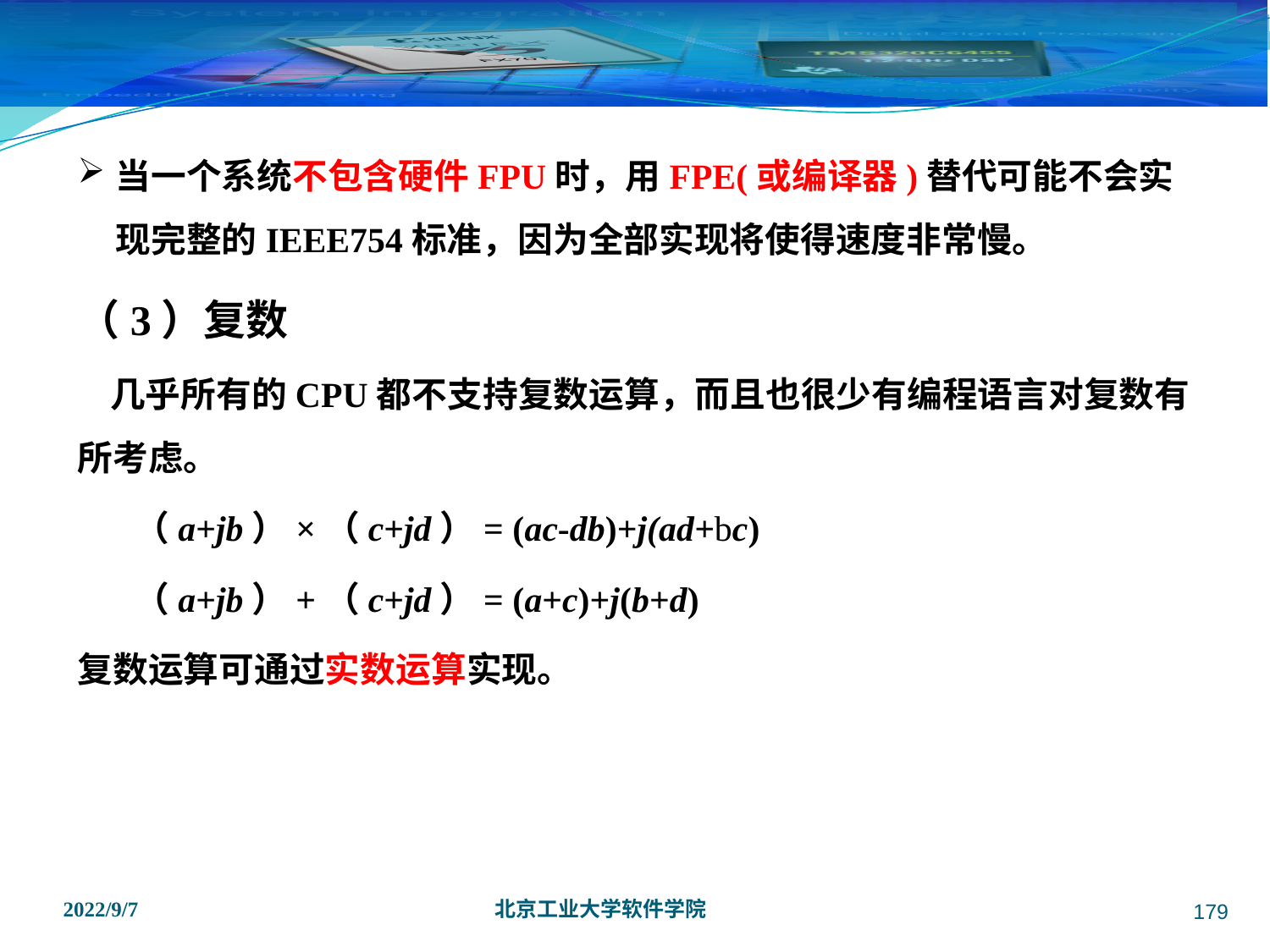

当一个系统不包含硬件FPU时，用FPE(或编译器)替代可能不会实现完整的IEEE754标准，因为全部实现将使得速度非常慢。
（3）复数
   几乎所有的CPU都不支持复数运算，而且也很少有编程语言对复数有所考虑。
      （a+jb）×（c+jd）= (ac-db)+j(ad+bc)
      （a+jb）+（c+jd）= (a+c)+j(b+d)
复数运算可通过实数运算实现。